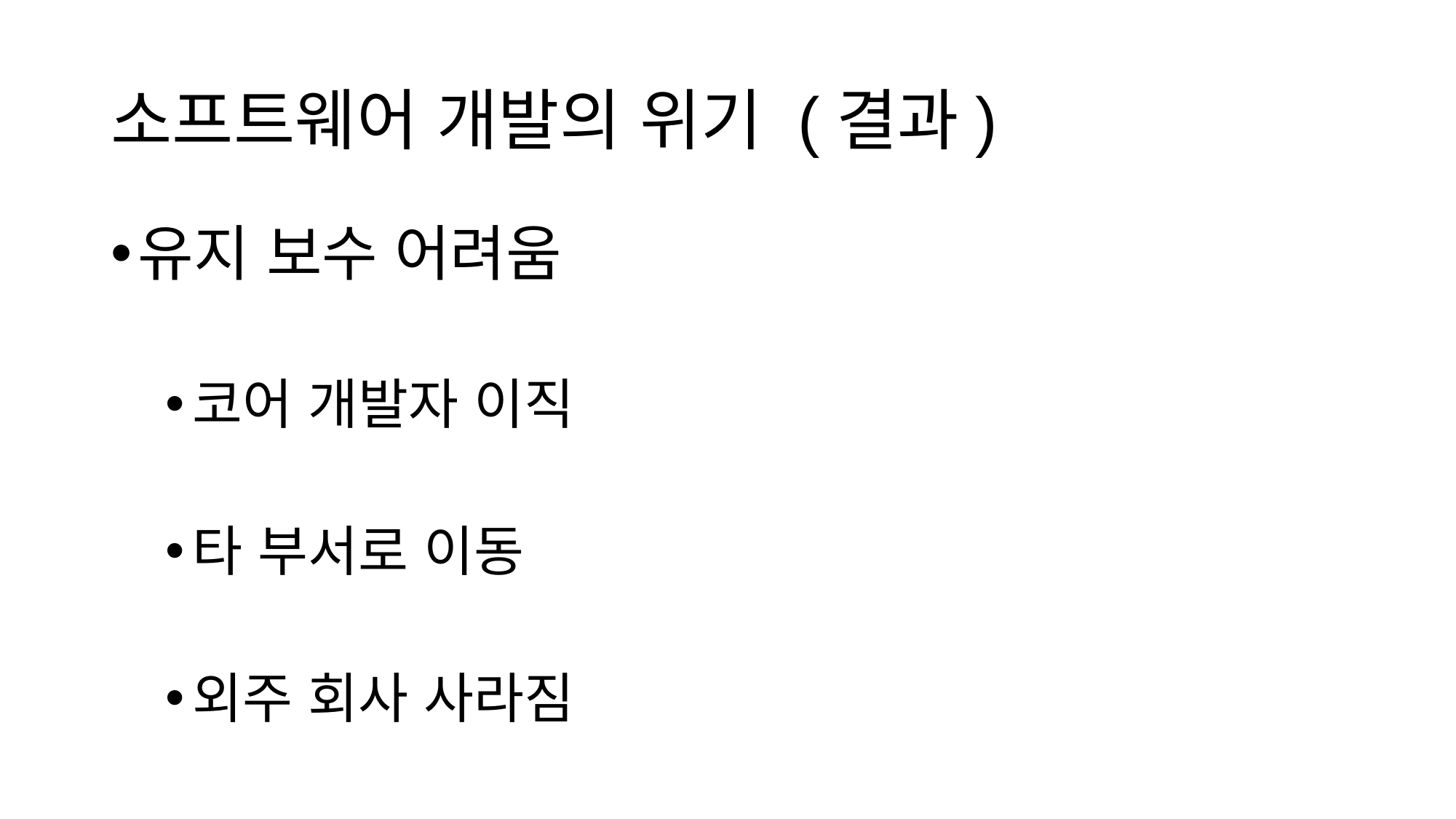

# 소프트웨어 개발의 위기 (결과)
유지 보수 어려움

코어 개발자 이직

타 부서로 이동

외주 회사 사라짐